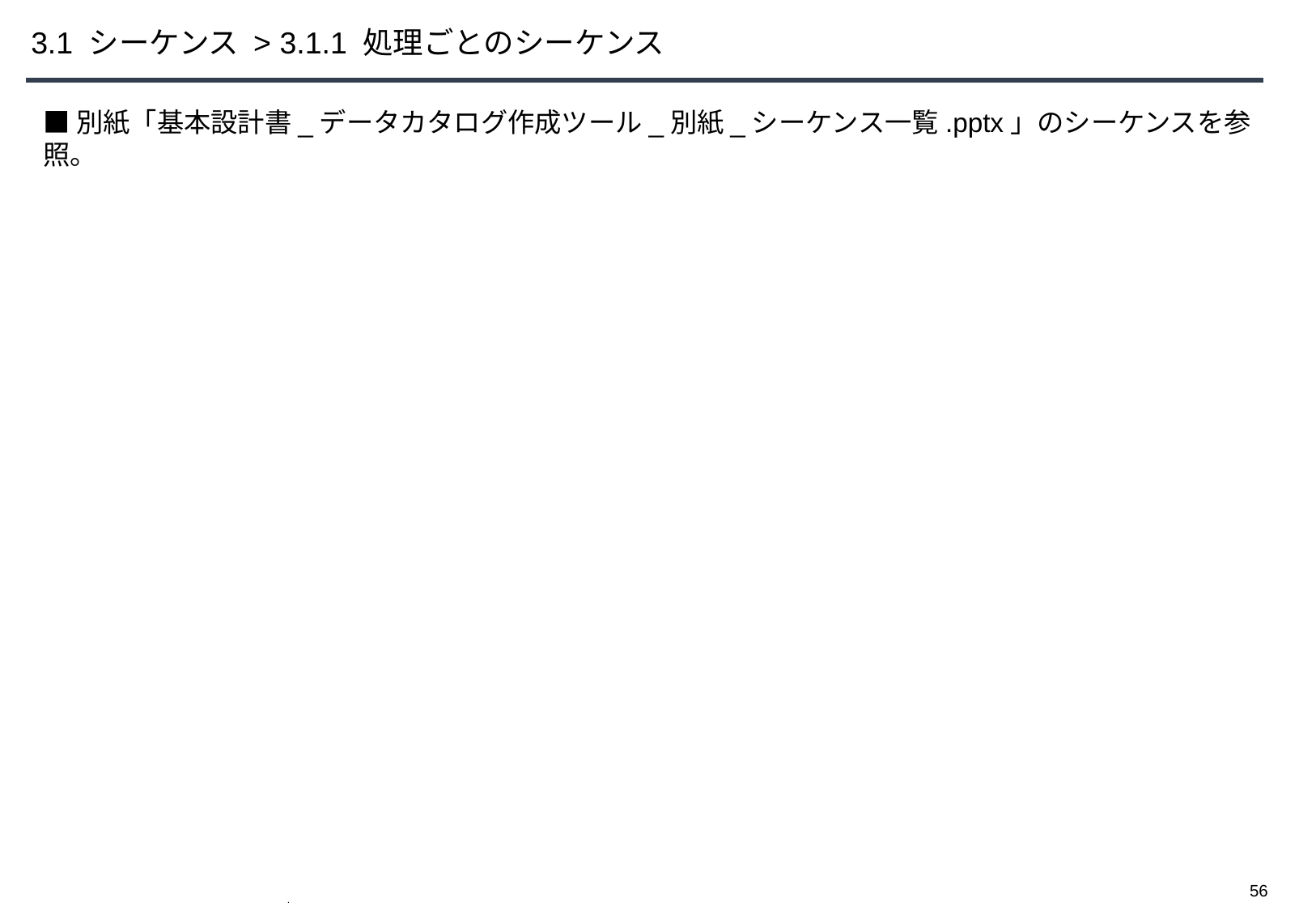

# 3.1 シーケンス > 3.1.1 処理ごとのシーケンス
■別紙「基本設計書_データカタログ作成ツール_別紙_シーケンス一覧.pptx」のシーケンスを参照。